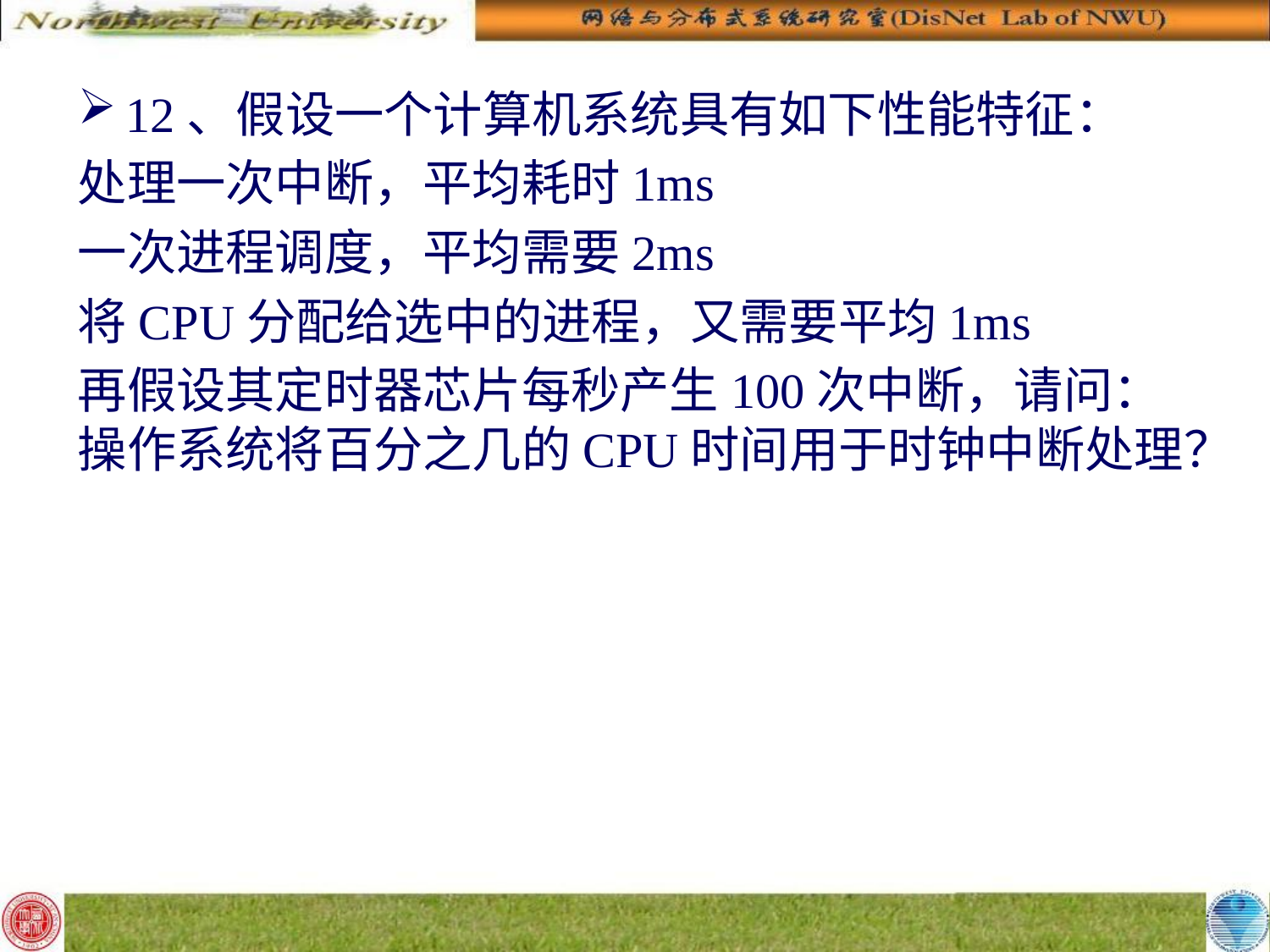

12、假设一个计算机系统具有如下性能特征：
处理一次中断，平均耗时1ms
一次进程调度，平均需要2ms
将CPU分配给选中的进程，又需要平均1ms
再假设其定时器芯片每秒产生100次中断，请问：操作系统将百分之几的CPU时间用于时钟中断处理？